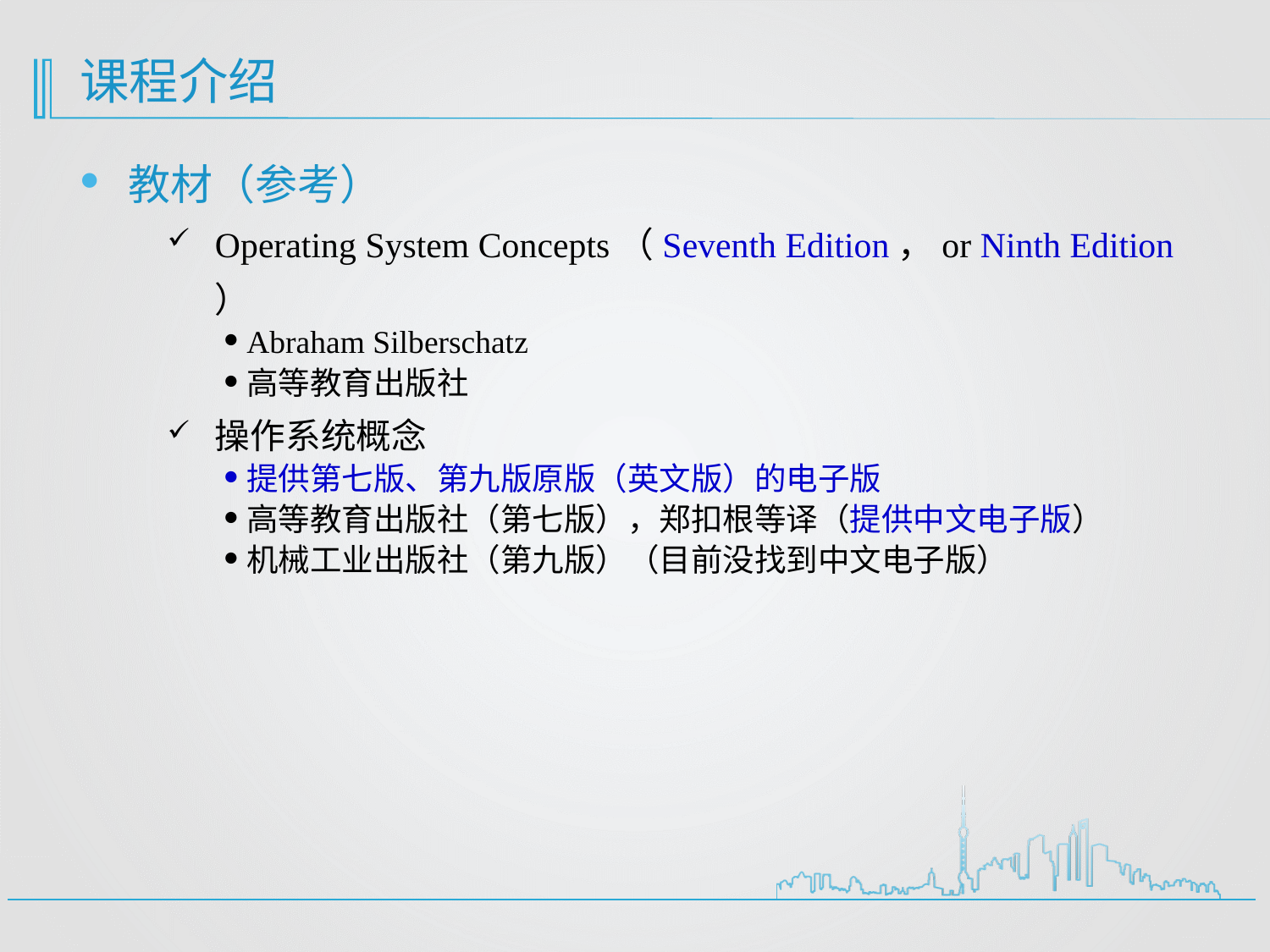

# 课程介绍
教材（参考）
Operating System Concepts（Seventh Edition，or Ninth Edition ）
Abraham Silberschatz
高等教育出版社
操作系统概念
提供第七版、第九版原版（英文版）的电子版
高等教育出版社（第七版），郑扣根等译（提供中文电子版）
机械工业出版社（第九版）（目前没找到中文电子版）